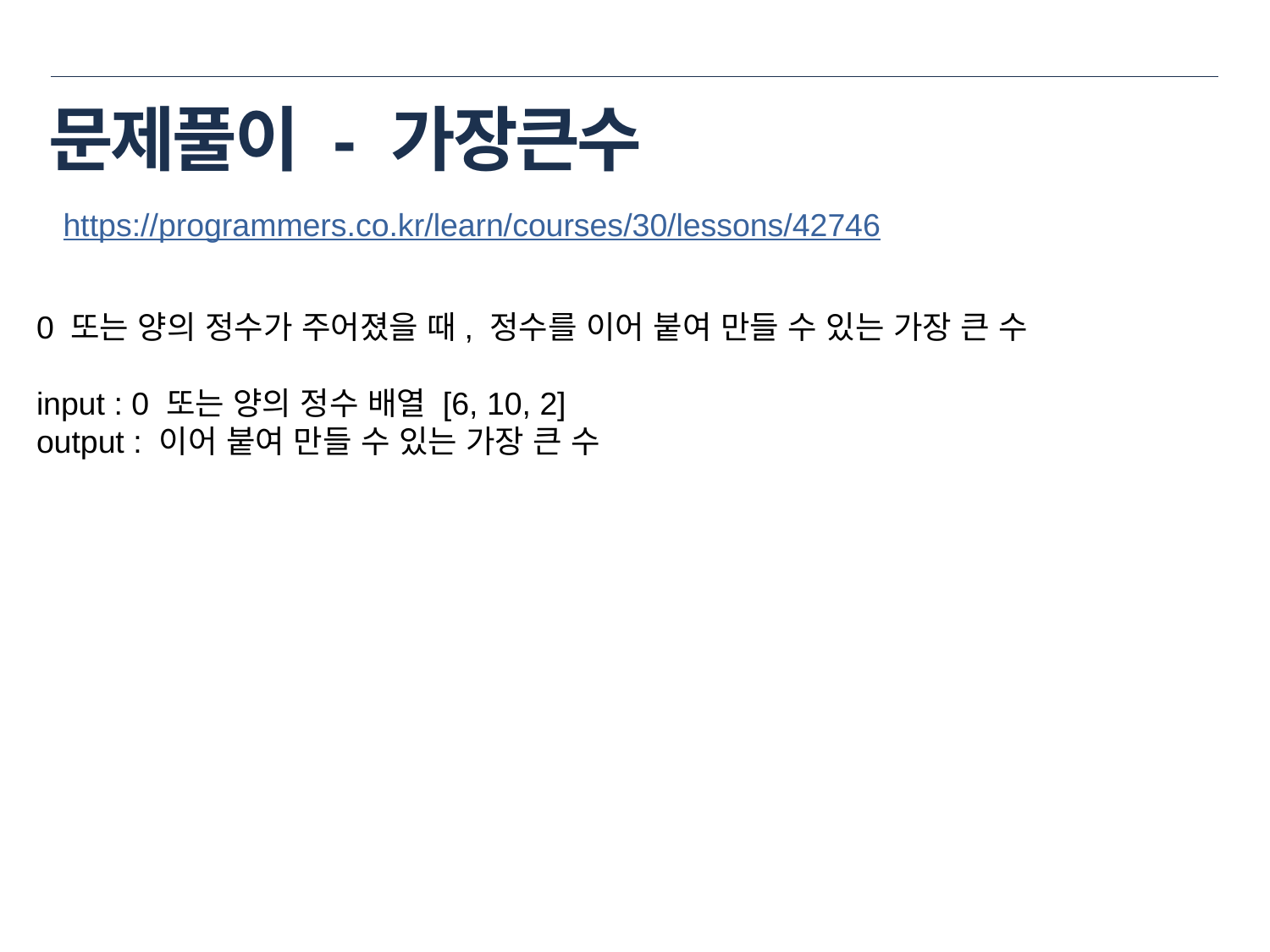

문제풀이 - 가장큰수
https://programmers.co.kr/learn/courses/30/lessons/42746
0 또는 양의 정수가 주어졌을 때, 정수를 이어 붙여 만들 수 있는 가장 큰 수

input : 0 또는 양의 정수 배열 [6, 10, 2]
output : 이어 붙여 만들 수 있는 가장 큰 수